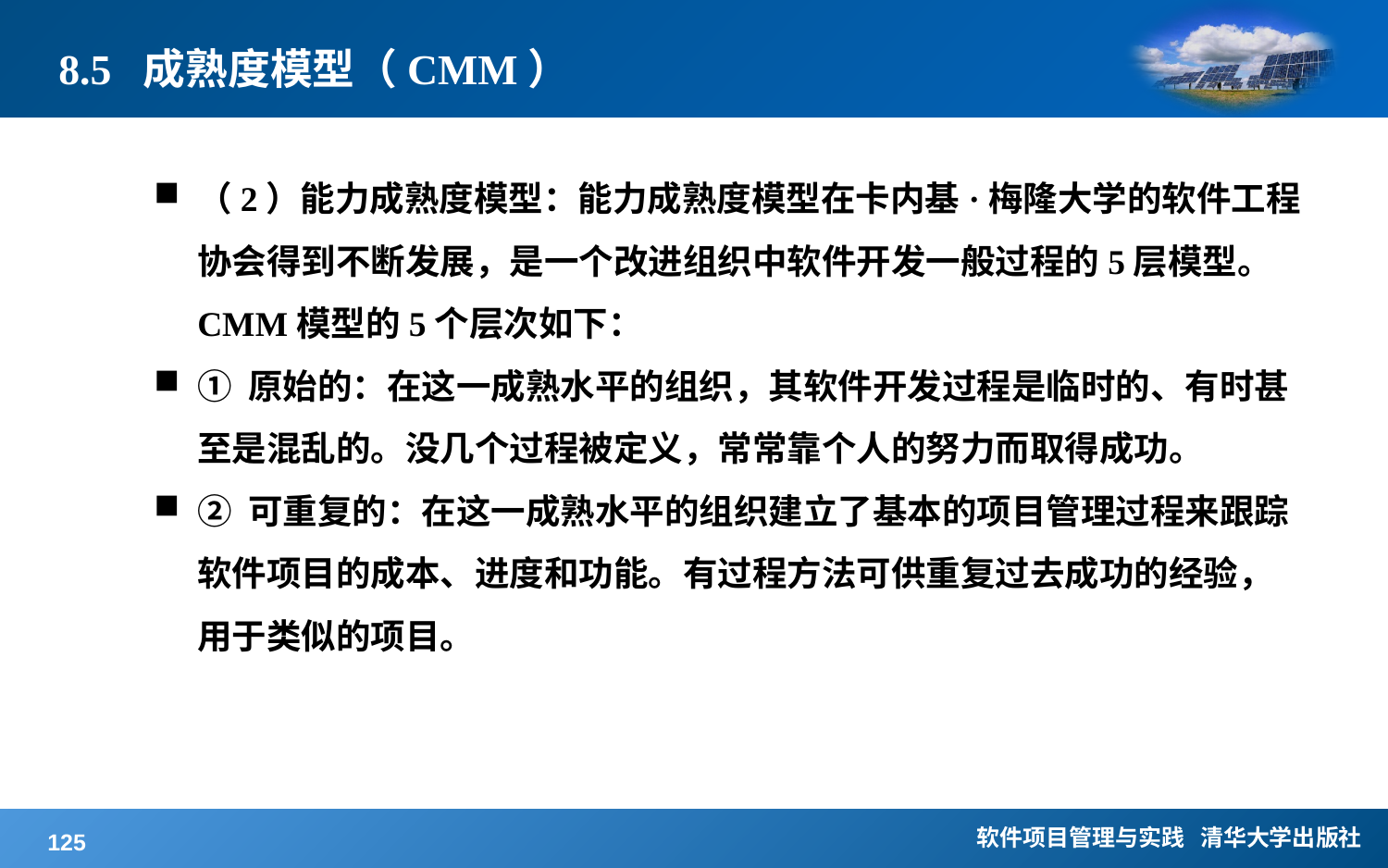

# 8.5  成熟度模型（CMM）
（2）能力成熟度模型：能力成熟度模型在卡内基·梅隆大学的软件工程协会得到不断发展，是一个改进组织中软件开发一般过程的5层模型。CMM模型的5个层次如下：
① 原始的：在这一成熟水平的组织，其软件开发过程是临时的、有时甚至是混乱的。没几个过程被定义，常常靠个人的努力而取得成功。
② 可重复的：在这一成熟水平的组织建立了基本的项目管理过程来跟踪软件项目的成本、进度和功能。有过程方法可供重复过去成功的经验，用于类似的项目。